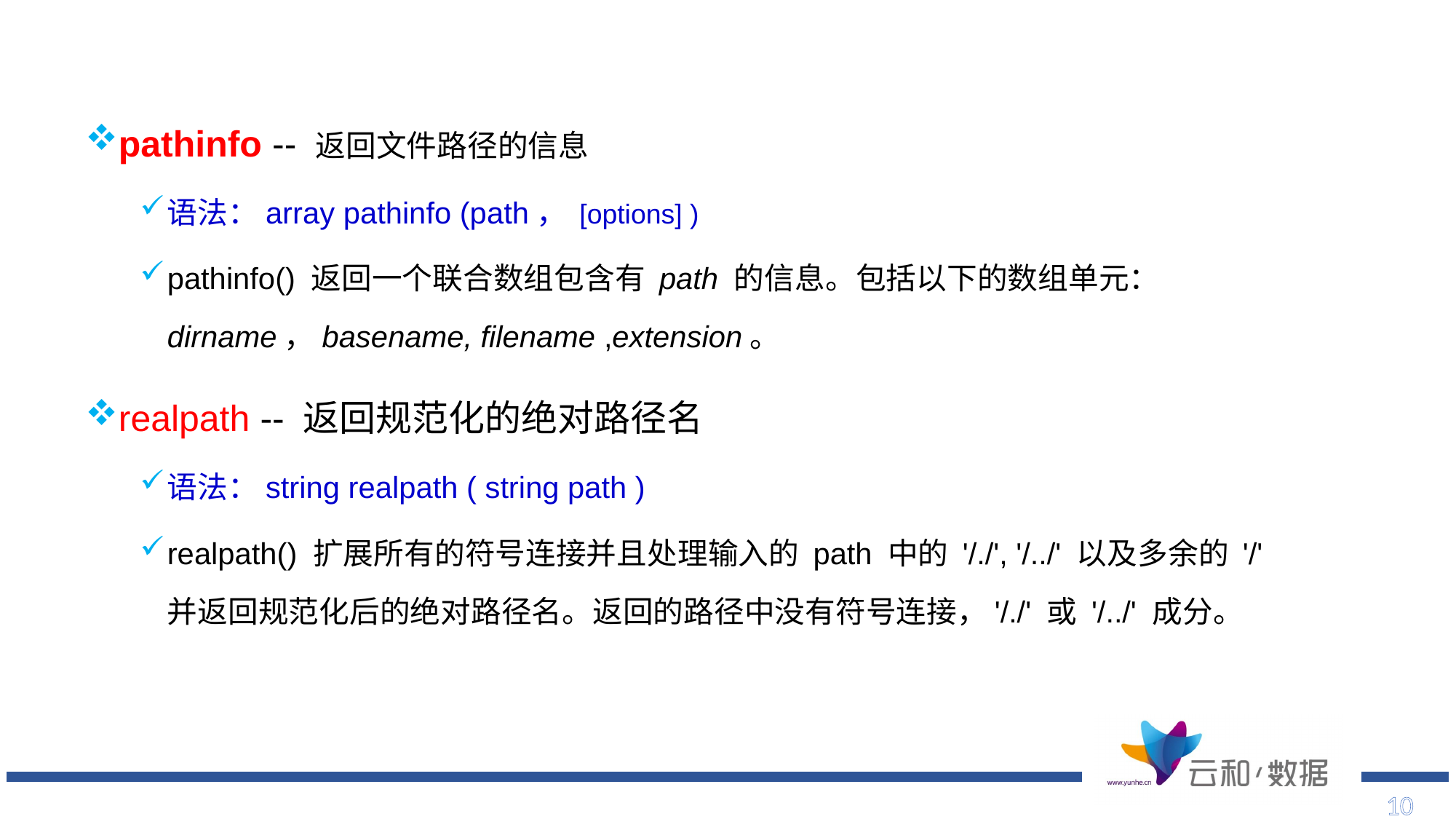

pathinfo -- 返回文件路径的信息
语法：array pathinfo (path， [options] )
pathinfo() 返回一个联合数组包含有 path 的信息。包括以下的数组单元：dirname，basename, filename ,extension。
realpath -- 返回规范化的绝对路径名
语法：string realpath ( string path )
realpath() 扩展所有的符号连接并且处理输入的 path 中的 '/./', '/../' 以及多余的 '/' 并返回规范化后的绝对路径名。返回的路径中没有符号连接，'/./' 或 '/../' 成分。